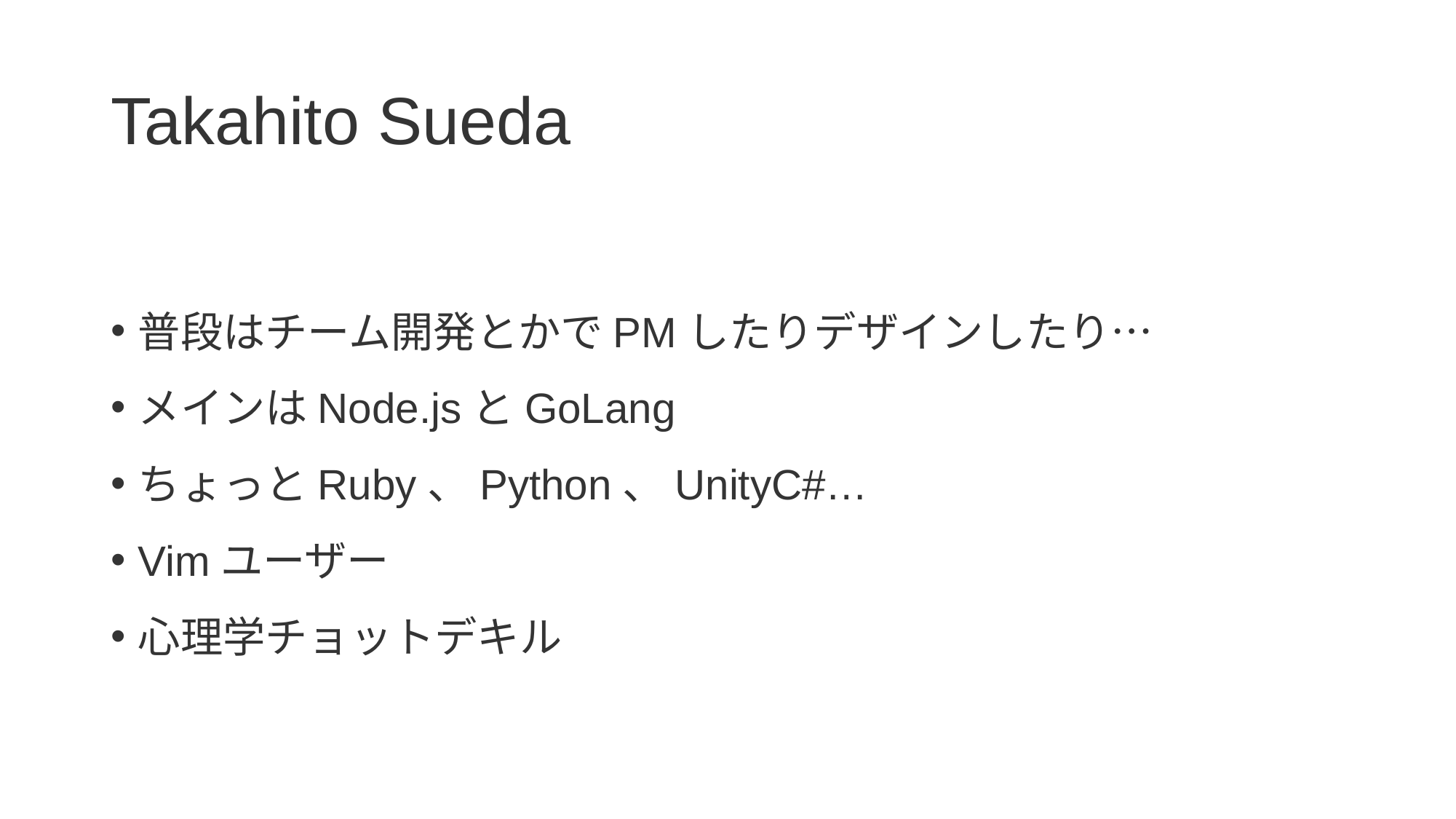

# Takahito Sueda
普段はチーム開発とかでPMしたりデザインしたり…
メインはNode.jsとGoLang
ちょっとRuby、Python、UnityC#…
Vimユーザー
心理学チョットデキル